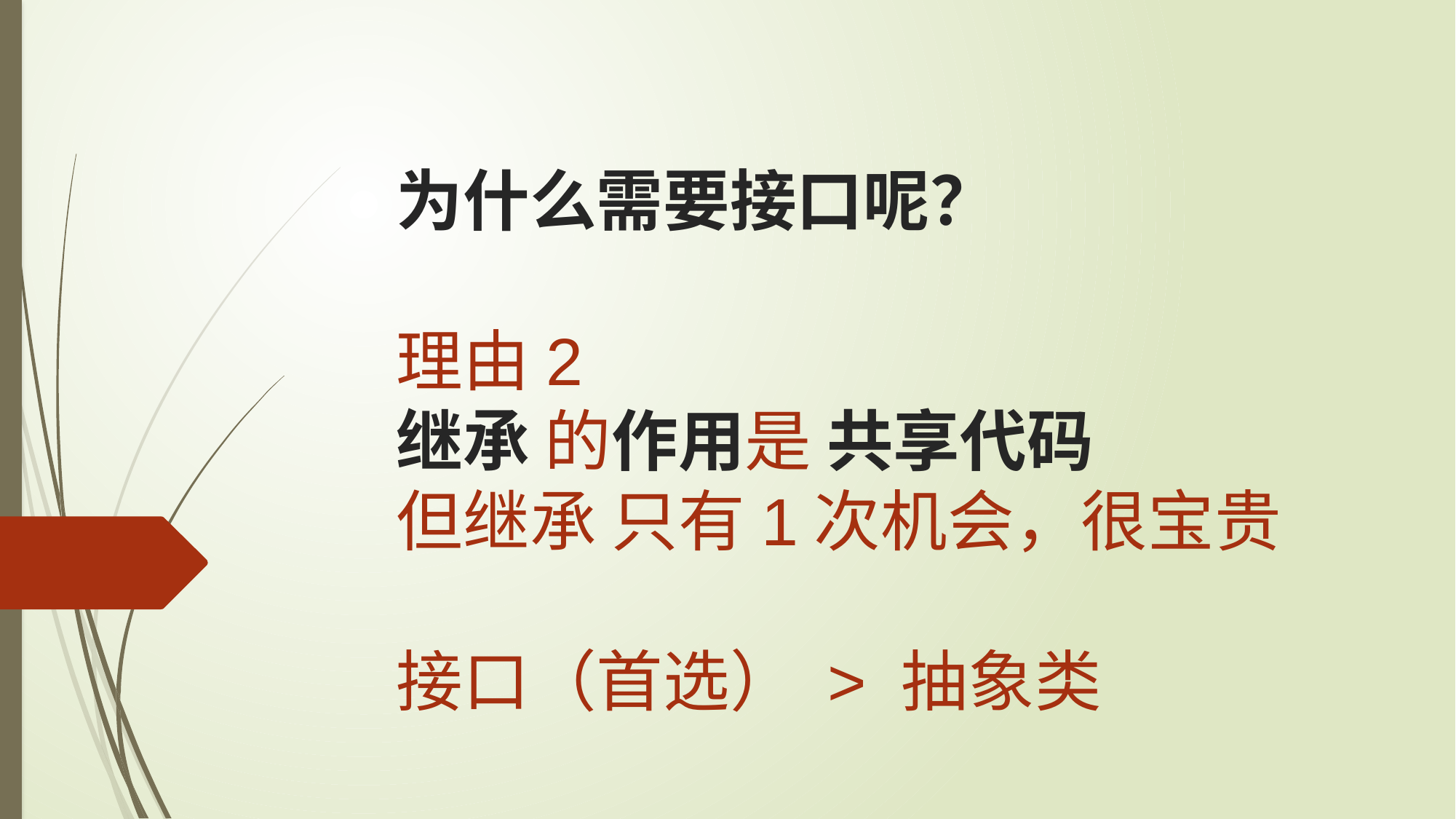

为什么需要接口呢？

理由2
继承 的作用是 共享代码
但继承 只有1次机会，很宝贵

接口（首选） > 抽象类